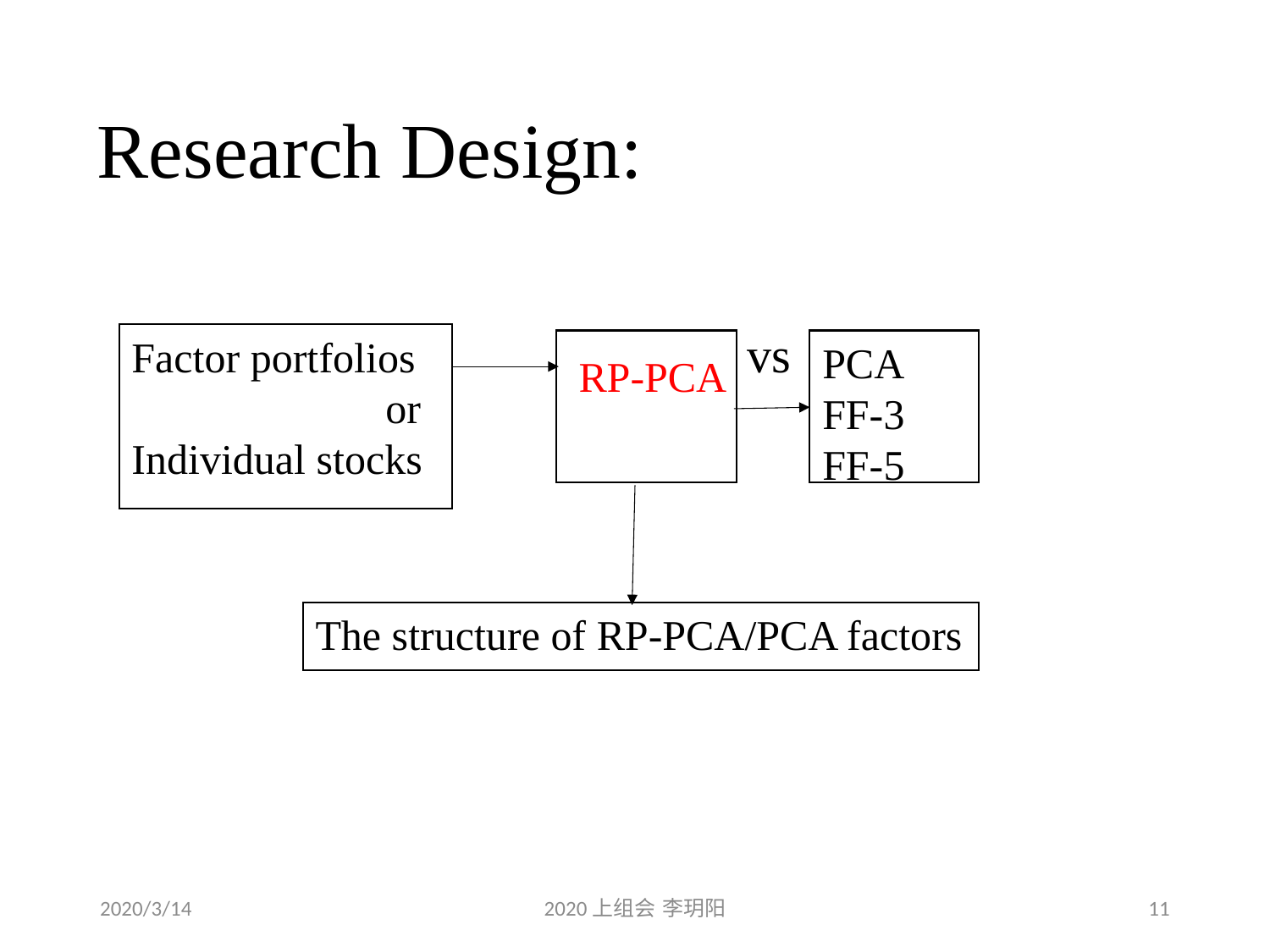

# Research Design:
vs

Factor portfolios
		or
Individual stocks

RP-PCA

PCA
FF-3
FF-5

The structure of RP-PCA/PCA factors
2020/3/14
2020上组会 李玥阳
11